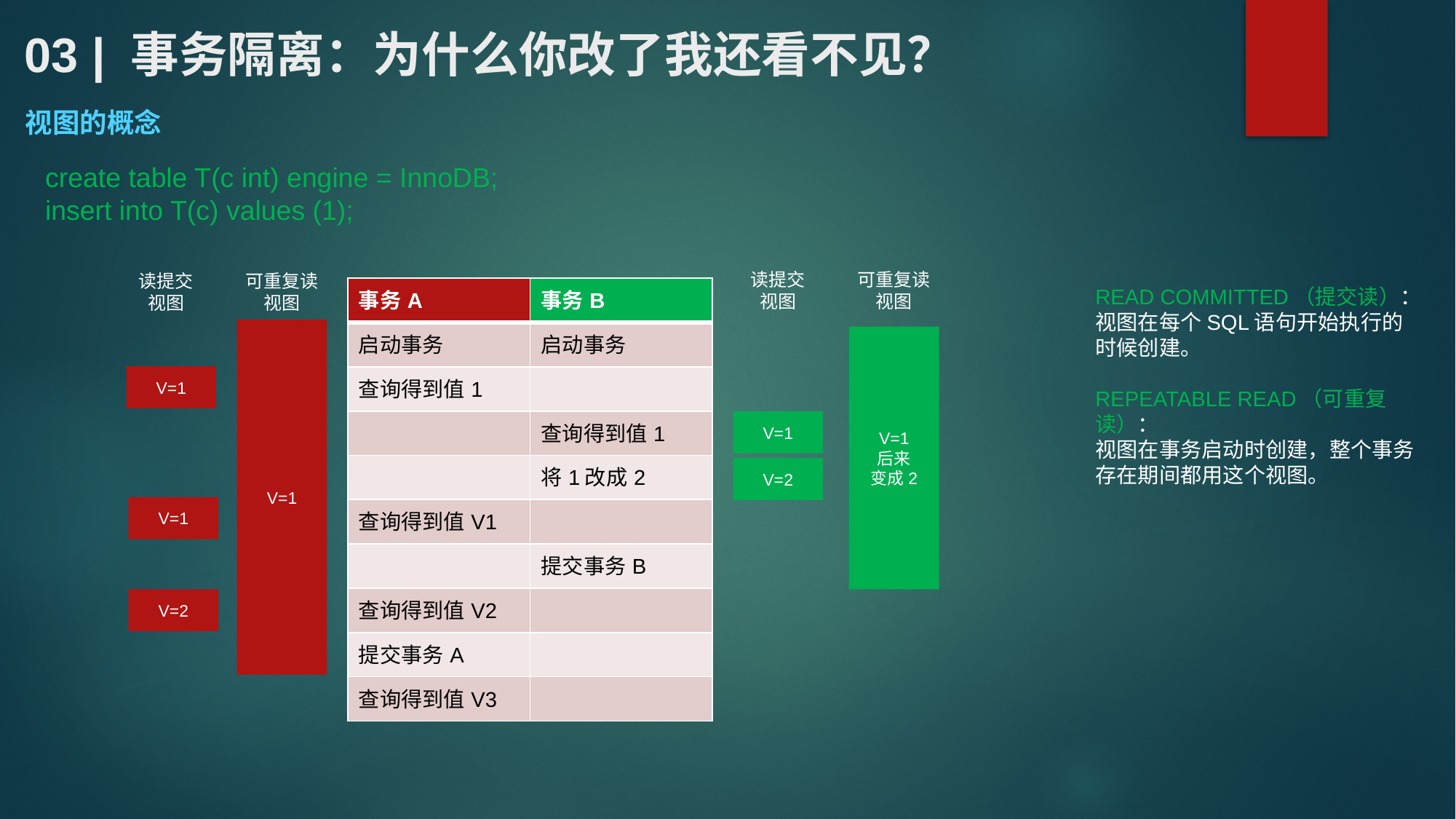

# 03 | 事务隔离：为什么你改了我还看不见？
视图的概念
create table T(c int) engine = InnoDB;
insert into T(c) values (1);
读提交
视图
可重复读
视图
读提交
视图
可重复读
视图
| 事务A | 事务B |
| --- | --- |
| 启动事务 | 启动事务 |
| 查询得到值1 |  |
|  | 查询得到值1 |
|  | 将1改成2 |
| 查询得到值V1 |  |
|  | 提交事务B |
| 查询得到值V2 |  |
| 提交事务A |  |
| 查询得到值V3 |  |
READ COMMITTED（提交读）：
视图在每个SQL语句开始执行的时候创建。

REPEATABLE READ（可重复读）：
视图在事务启动时创建，整个事务存在期间都用这个视图。
V=1
V=1
后来
变成2
V=1
V=1
V=2
V=1
V=2